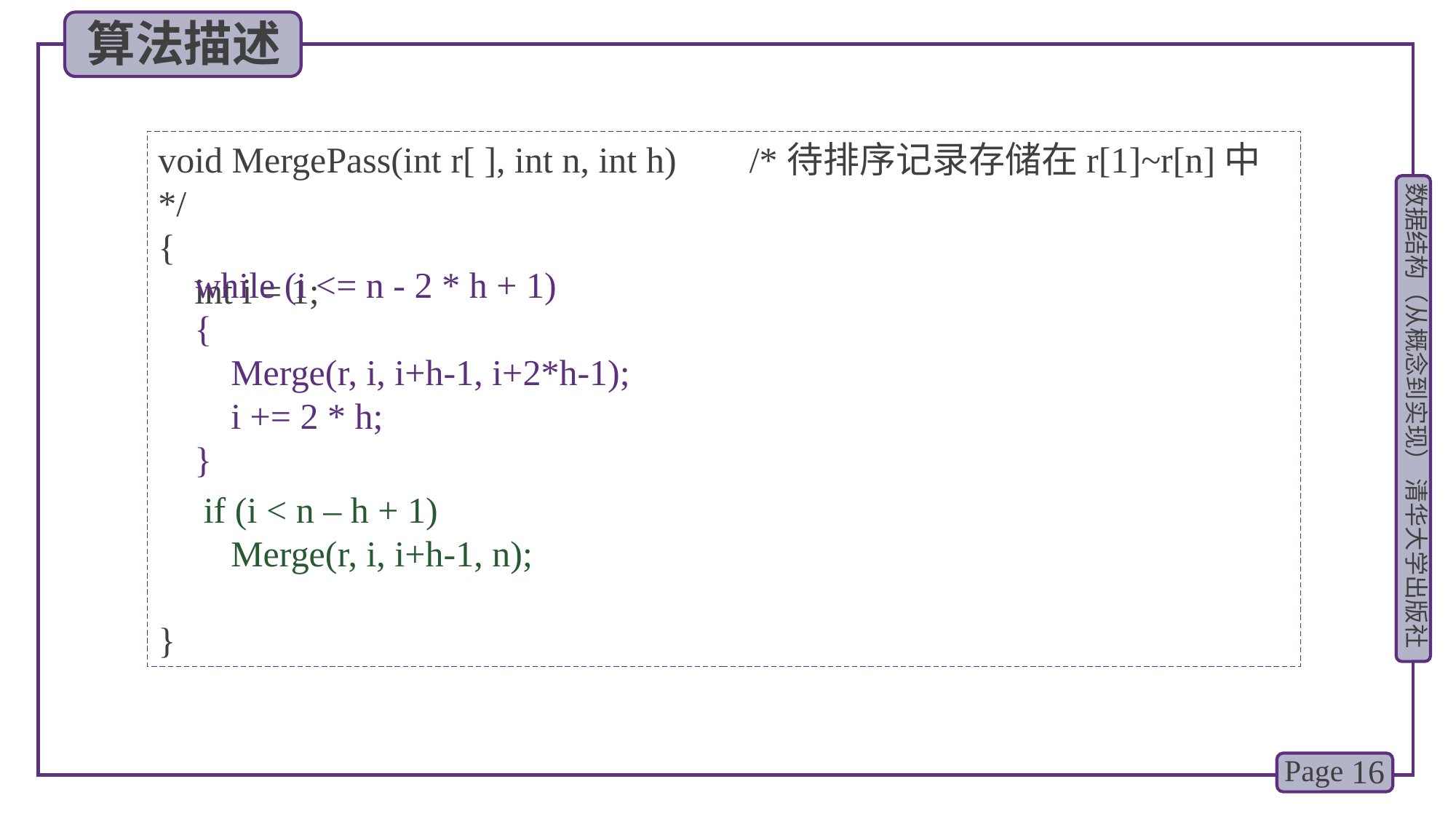

算法描述

void MergePass(int r[ ], int n, int h)        /*待排序记录存储在r[1]~r[n]中*/
{
    int i = 1;

}
    while (i <= n - 2 * h + 1)
    {
        Merge(r, i, i+h-1, i+2*h-1);
        i += 2 * h;
    }
     if (i < n – h + 1)
        Merge(r, i, i+h-1, n);